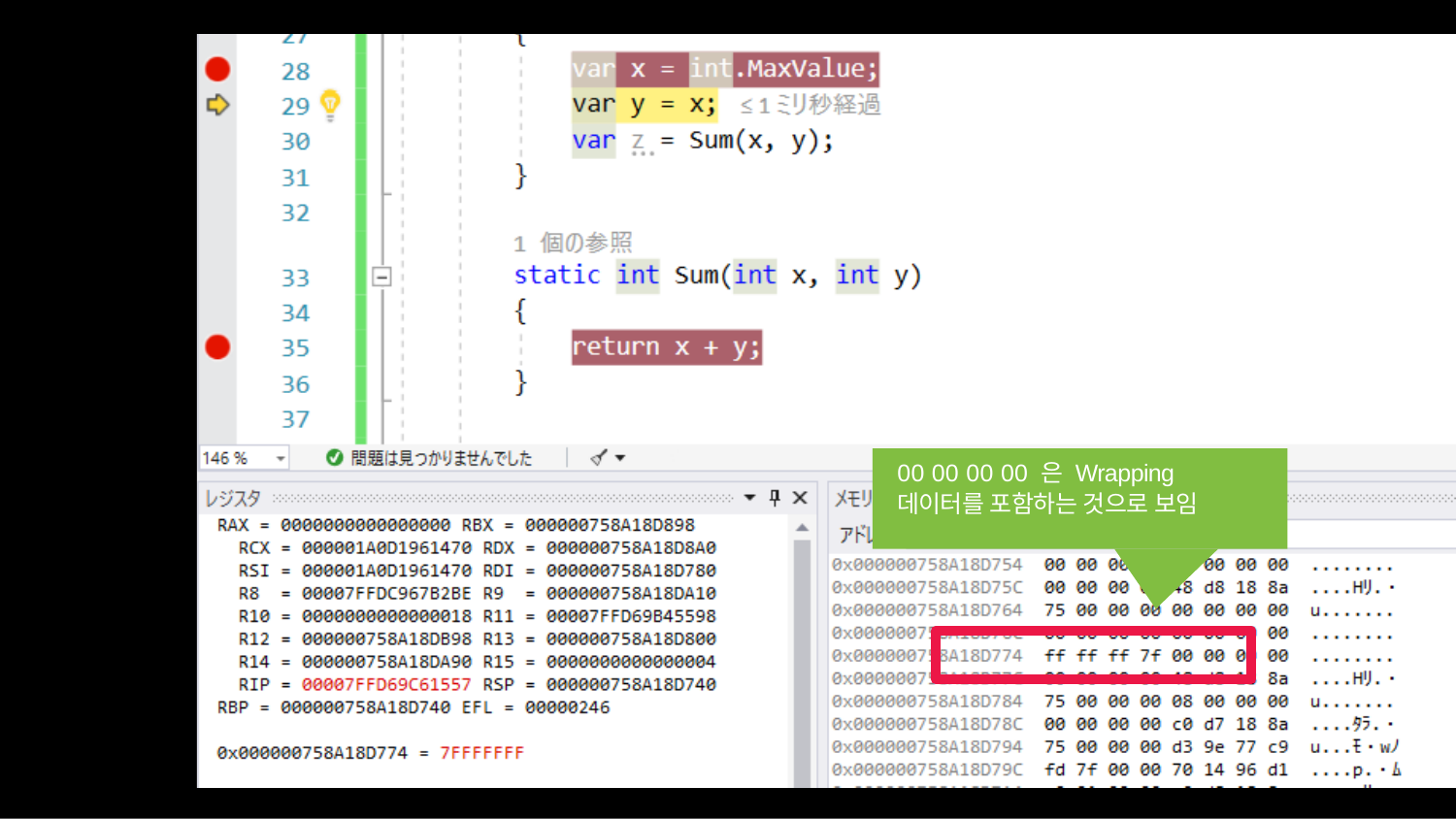

00 00 00 00 은 Wrapping
데이터를 포함하는 것으로 보임